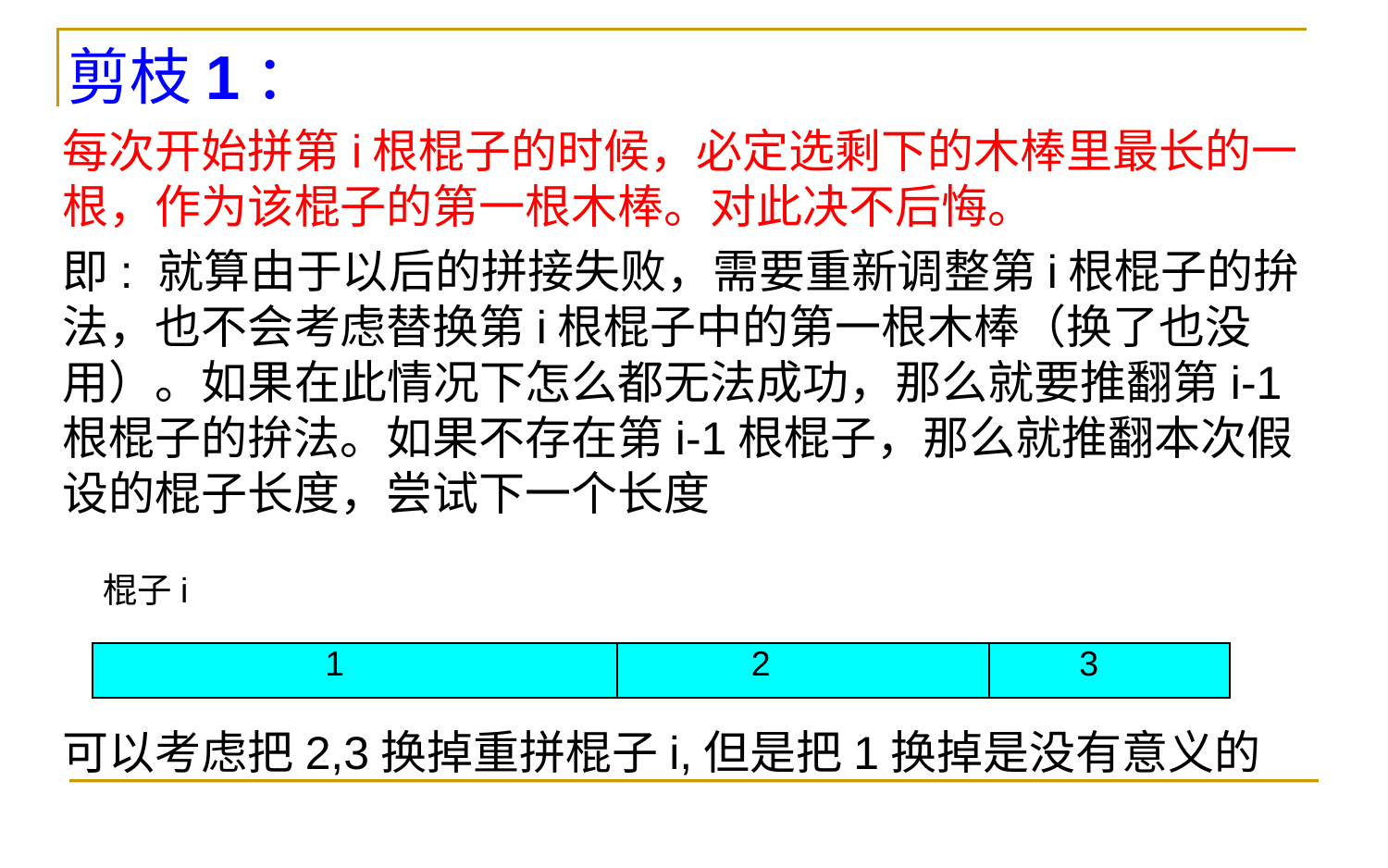

剪枝1：

每次开始拼第i根棍子的时候，必定选剩下的木棒里最长的一根，作为该棍子的第一根木棒。对此决不后悔。
即: 就算由于以后的拼接失败，需要重新调整第i根棍子的拚法，也不会考虑替换第i根棍子中的第一根木棒（换了也没用）。如果在此情况下怎么都无法成功，那么就要推翻第i-1根棍子的拚法。如果不存在第i-1根棍子，那么就推翻本次假设的棍子长度，尝试下一个长度
棍子i
1
2
3

可以考虑把2,3换掉重拼棍子i,但是把1换掉是没有意义的